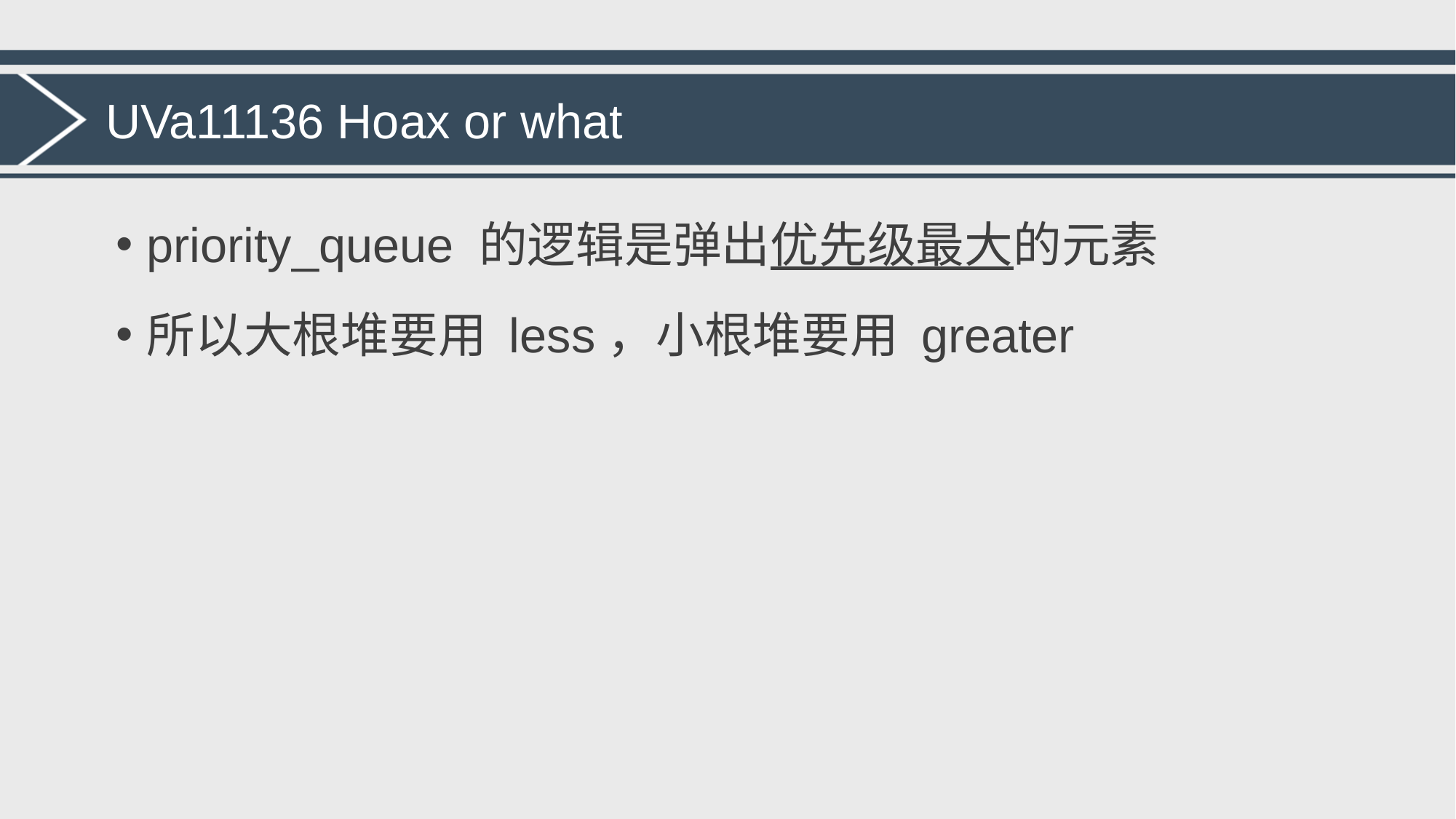

# UVa11136 Hoax or what
priority_queue 的逻辑是弹出优先级最大的元素
所以大根堆要用 less，小根堆要用 greater